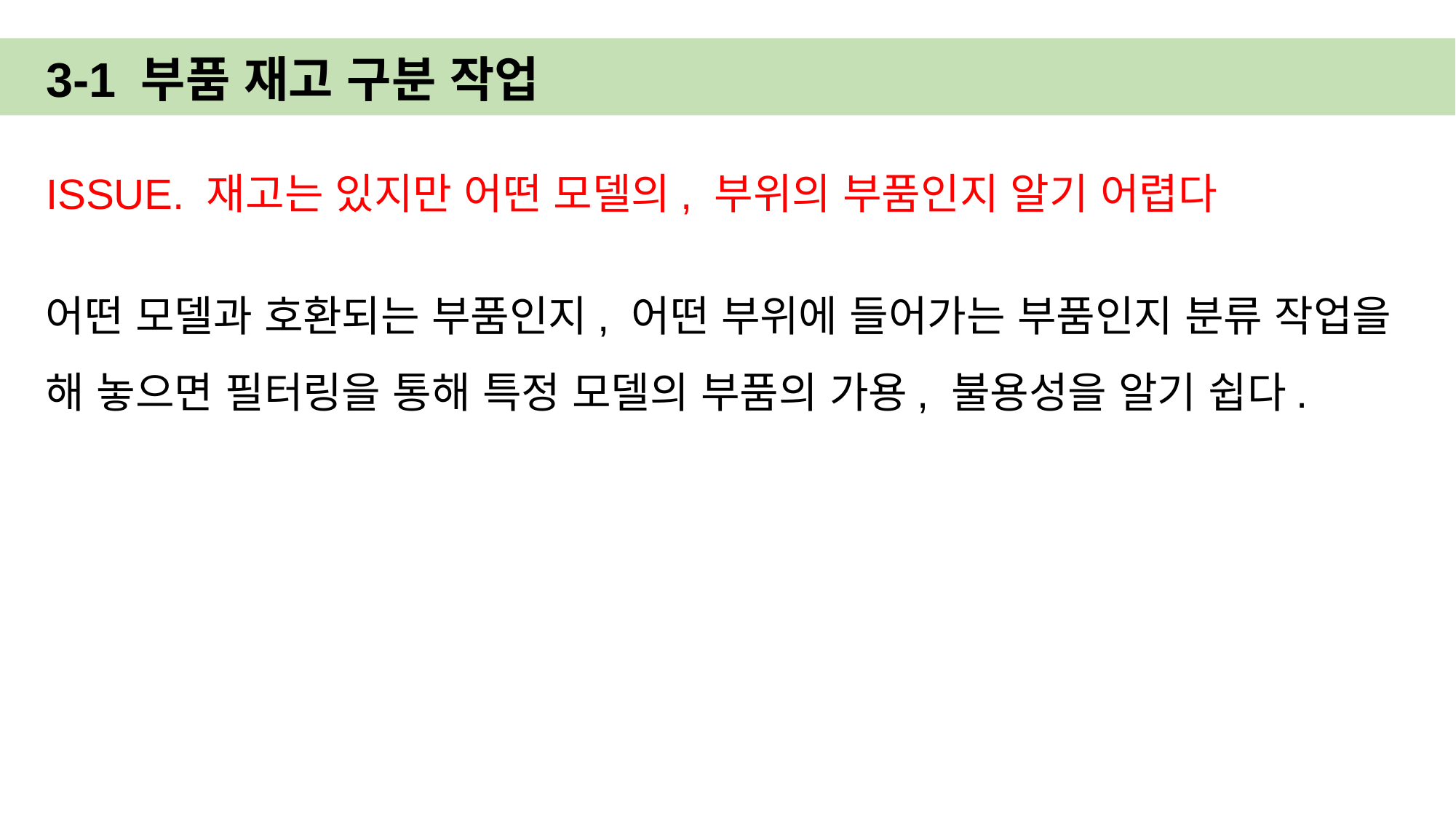

# 3-1 부품 재고 구분 작업

ISSUE. 재고는 있지만 어떤 모델의, 부위의 부품인지 알기 어렵다
어떤 모델과 호환되는 부품인지, 어떤 부위에 들어가는 부품인지 분류 작업을 해 놓으면 필터링을 통해 특정 모델의 부품의 가용, 불용성을 알기 쉽다.